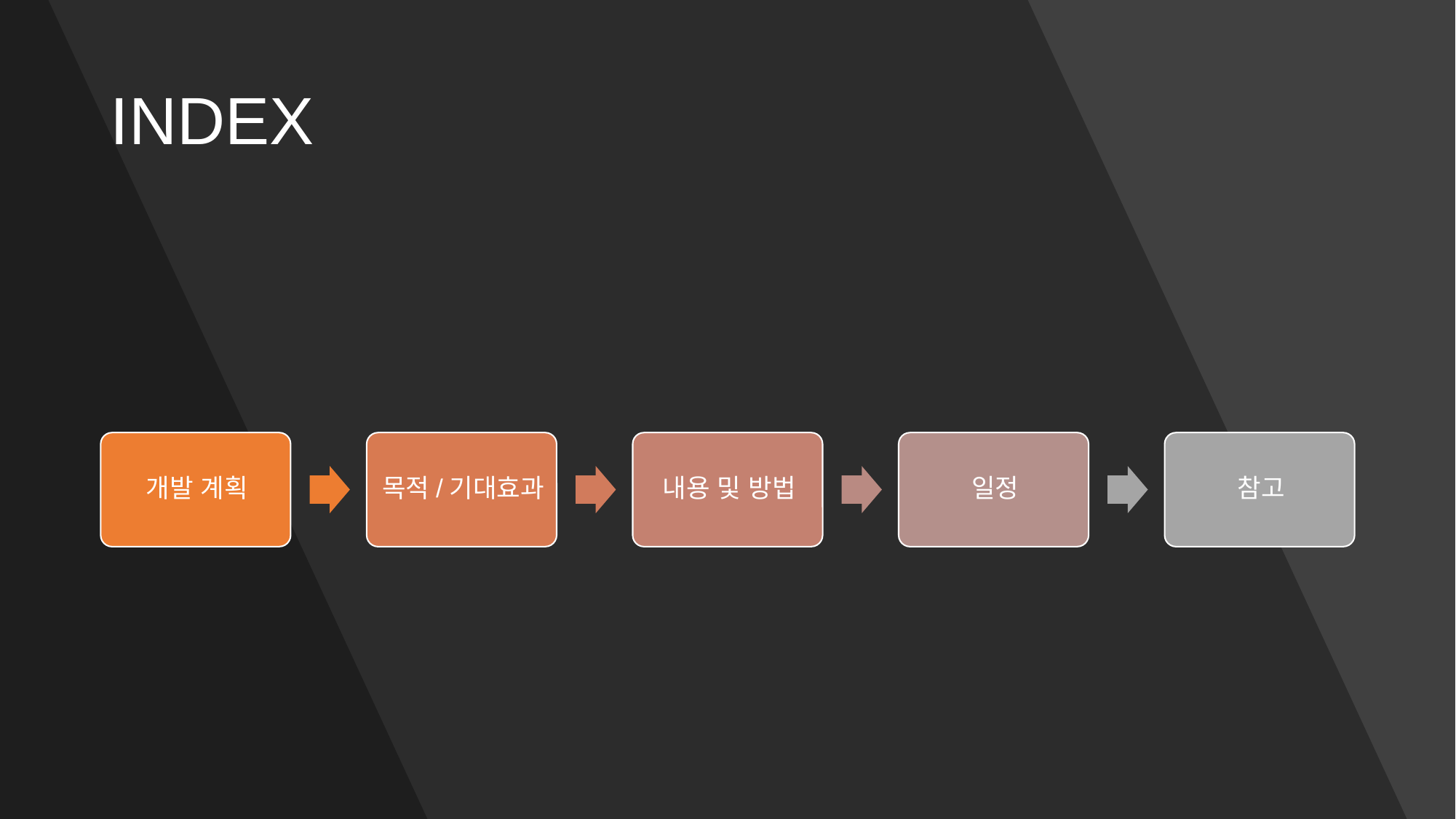

# INDEX
개발 계획

목적/기대효과

내용 및 방법

일정

참고